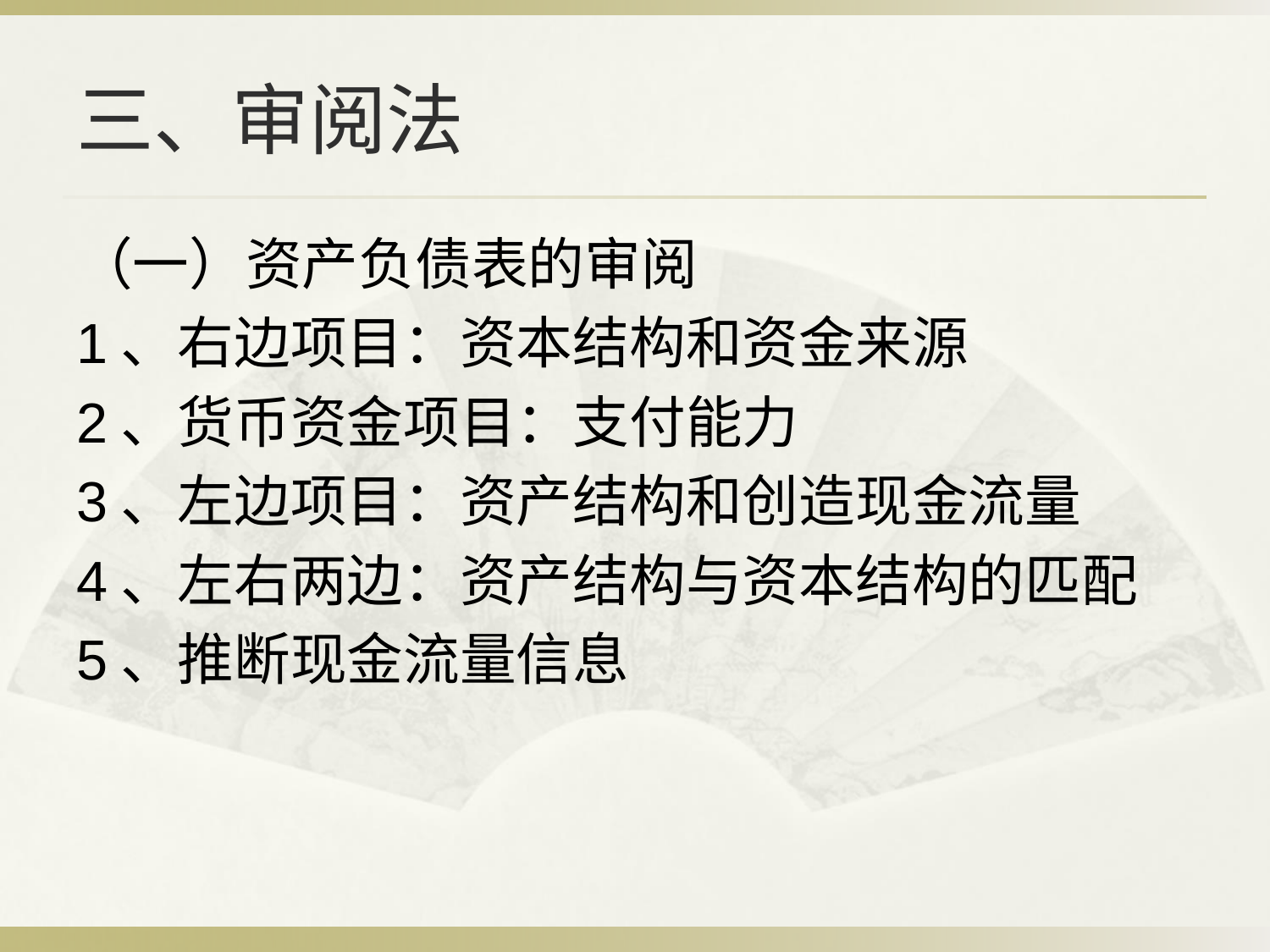

# 三、审阅法
（一）资产负债表的审阅
1、右边项目：资本结构和资金来源
2、货币资金项目：支付能力
3、左边项目：资产结构和创造现金流量
4、左右两边：资产结构与资本结构的匹配
5、推断现金流量信息